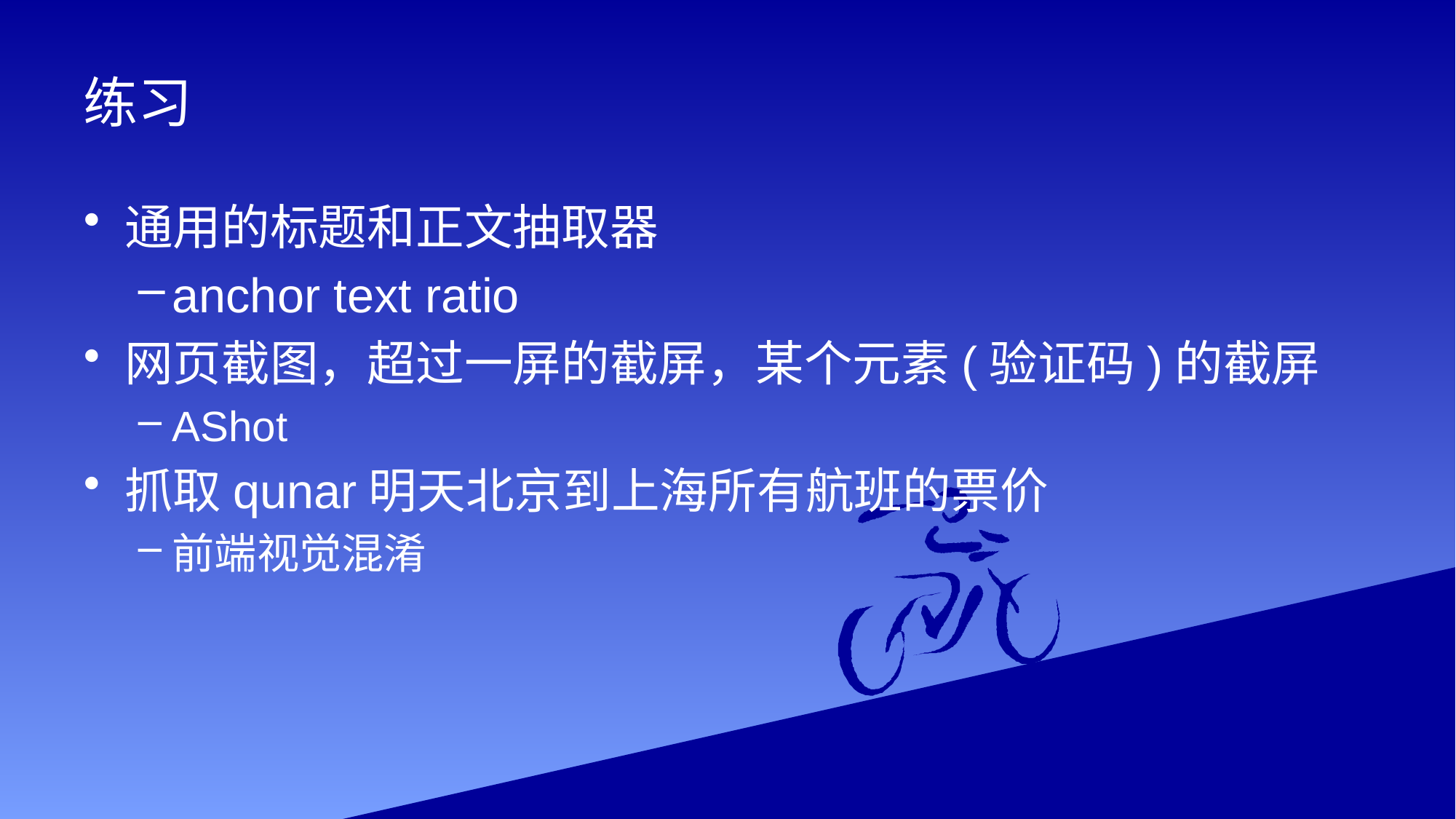

# 练习
通用的标题和正文抽取器
anchor text ratio
网页截图，超过一屏的截屏，某个元素(验证码)的截屏
AShot
抓取qunar明天北京到上海所有航班的票价
前端视觉混淆